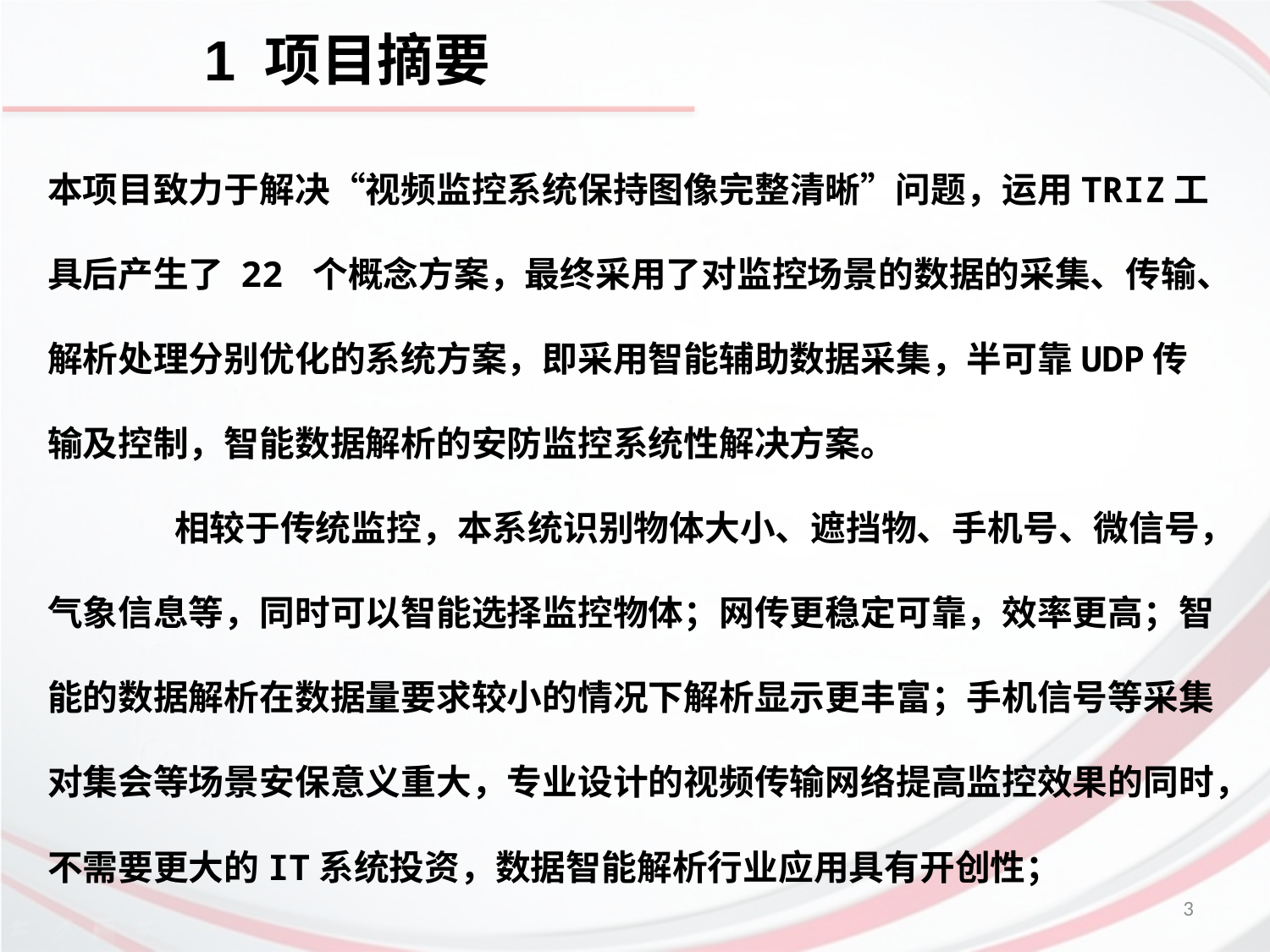

1 项目摘要
本项目致力于解决“视频监控系统保持图像完整清晰”问题，运用TRIZ工具后产生了 22 个概念方案，最终采用了对监控场景的数据的采集、传输、解析处理分别优化的系统方案，即采用智能辅助数据采集，半可靠UDP传输及控制，智能数据解析的安防监控系统性解决方案。
	相较于传统监控，本系统识别物体大小、遮挡物、手机号、微信号，气象信息等，同时可以智能选择监控物体；网传更稳定可靠，效率更高；智能的数据解析在数据量要求较小的情况下解析显示更丰富；手机信号等采集对集会等场景安保意义重大，专业设计的视频传输网络提高监控效果的同时，不需要更大的IT系统投资，数据智能解析行业应用具有开创性；

3